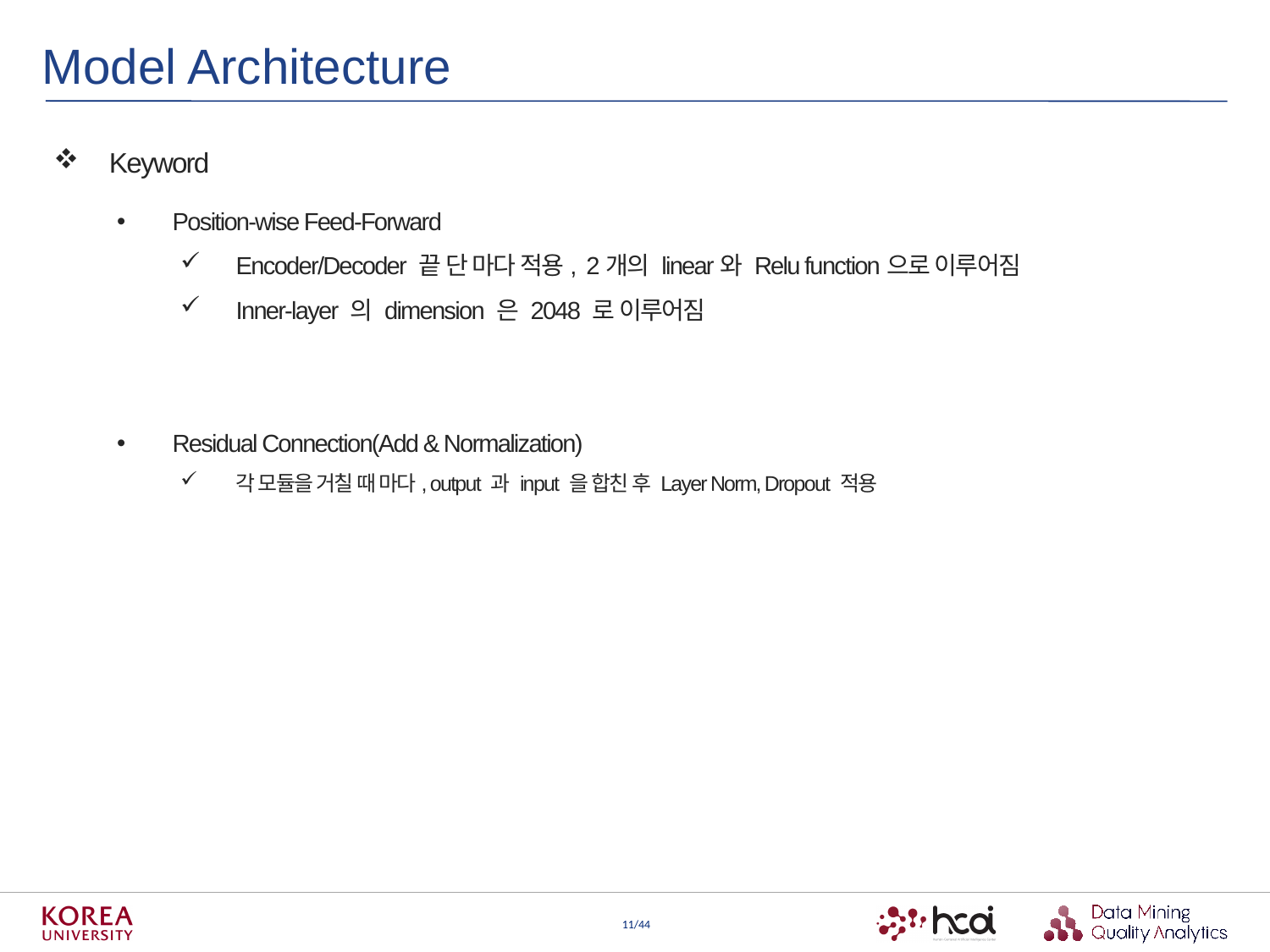

Model Architecture
Keyword
Position-wise Feed-Forward
Encoder/Decoder 끝 단 마다 적용,  2개의 linear와 Relu function으로 이루어짐
Inner-layer 의 dimension 은 2048 로 이루어짐

Residual Connection(Add & Normalization)
각 모듈을 거칠 때 마다, output 과 input 을 합친 후 Layer Norm, Dropout 적용